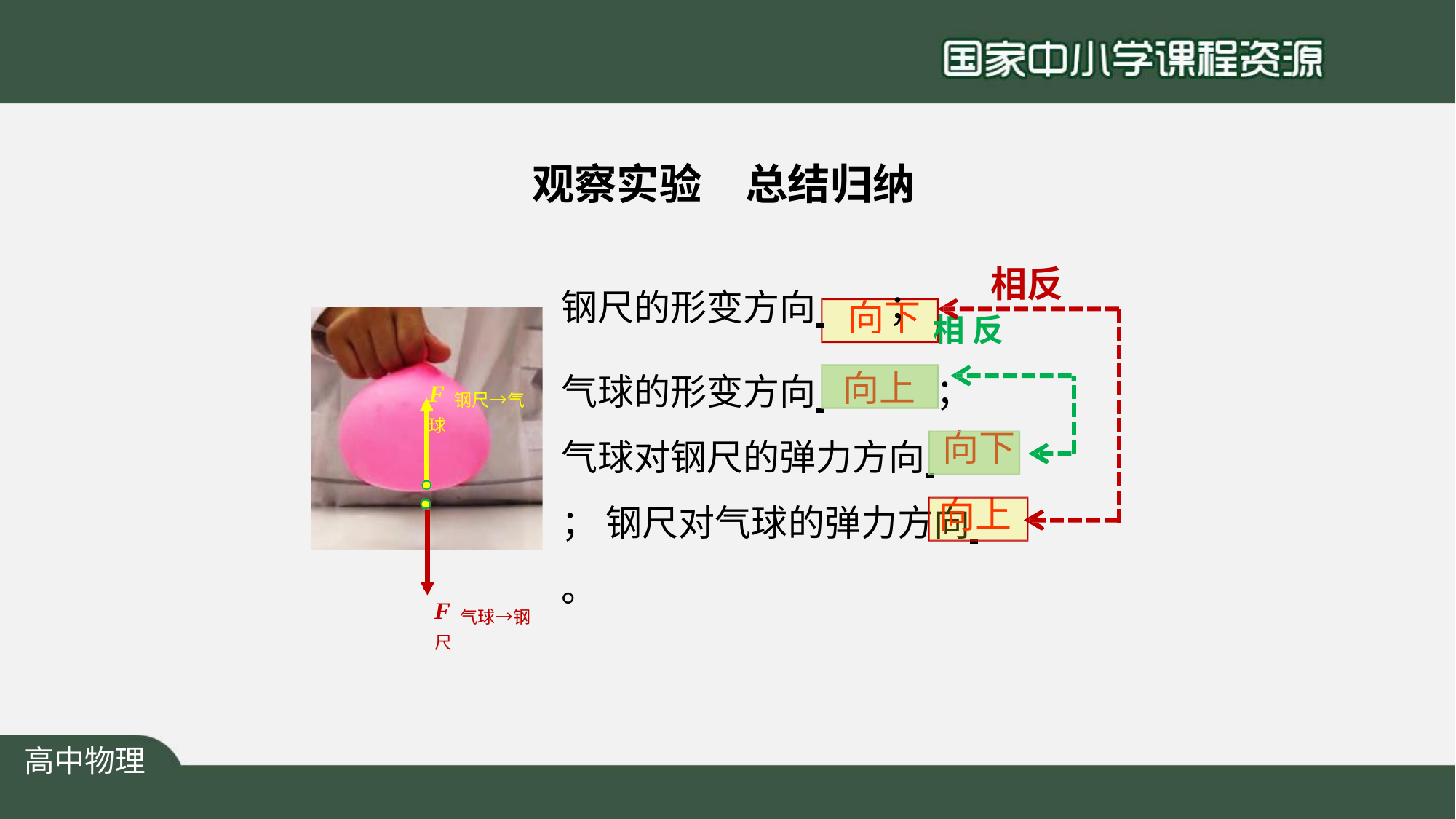

# 观察实验
总结归纳
相反 钢尺的形变方向 	； 相 反
向下

F钢尺→气球

向上

气球的形变方向 	；

气球对钢尺的弹力方向 	； 钢尺对气球的弹力方向 	。

向下

向上

F气球→钢尺
高中物理